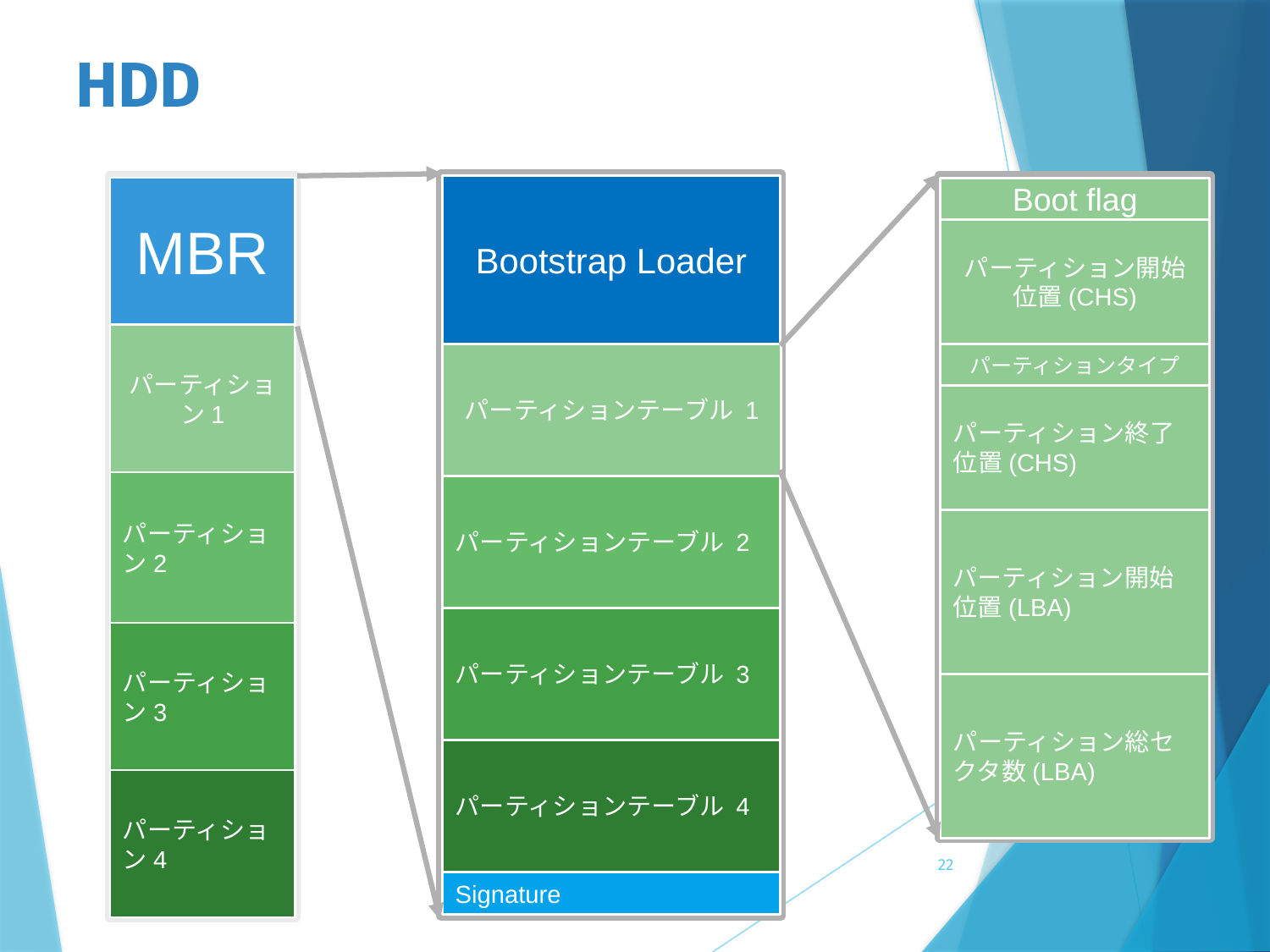

# HDDDD
0x0

Bootstrap Loader
Boot flag
MBR
パーティション開始位置(CHS)
0x0200
パーティション1
パーティションテーブル 1
パーティションタイプ
パーティション終了位置(CHS)
パーティション2
パーティションテーブル 2
パーティション開始位置(LBA)
パーティションテーブル 3
パーティション3
パーティション総セクタ数(LBA)
パーティションテーブル 4
パーティション4
22
Signature